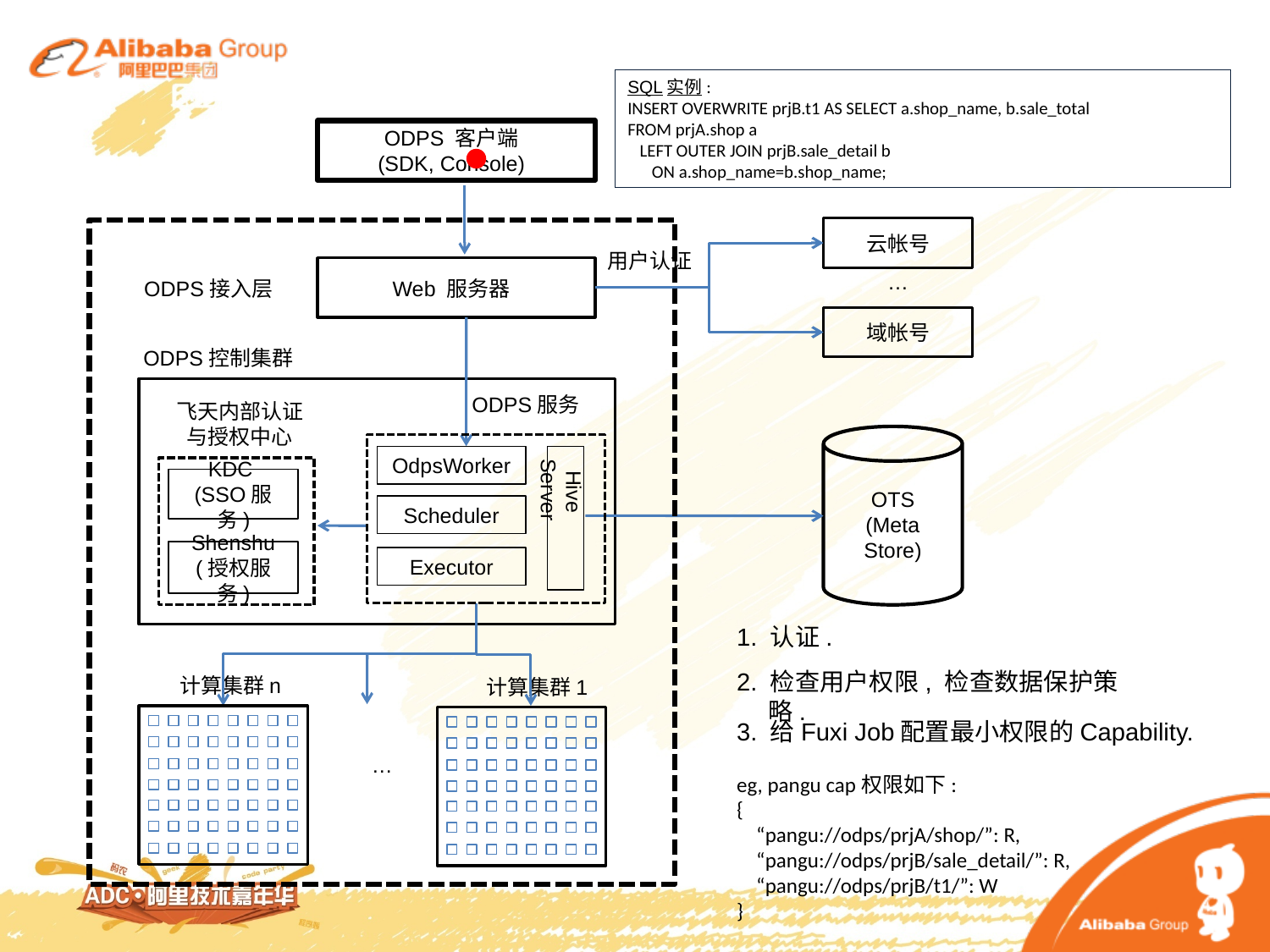

SQL实例:
INSERT OVERWRITE prjB.t1 AS SELECT a.shop_name, b.sale_total
FROM prjA.shop a
   LEFT OUTER JOIN prjB.sale_detail b
      ON a.shop_name=b.shop_name;
ODPS 客户端
(SDK, Console)

云帐号

用户认证

…
ODPS接入层
Web 服务器
域帐号
ODPS控制集群

ODPS服务
飞天内部认证
与授权中心
OTS
(Meta Store)

OdpsWorker
  Hive Server

Scheduler
Executor

KDC
(SSO服务)
Shenshu
(授权服务)
1. 认证.
2. 检查用户权限, 检查数据保护策略.
计算集群n
计算集群1

3. 给Fuxi Job配置最小权限的Capability.

eg, pangu cap权限如下:
{
    “pangu://odps/prjA/shop/”: R,
    “pangu://odps/prjB/sale_detail/”: R,
    “pangu://odps/prjB/t1/”: W
}
…